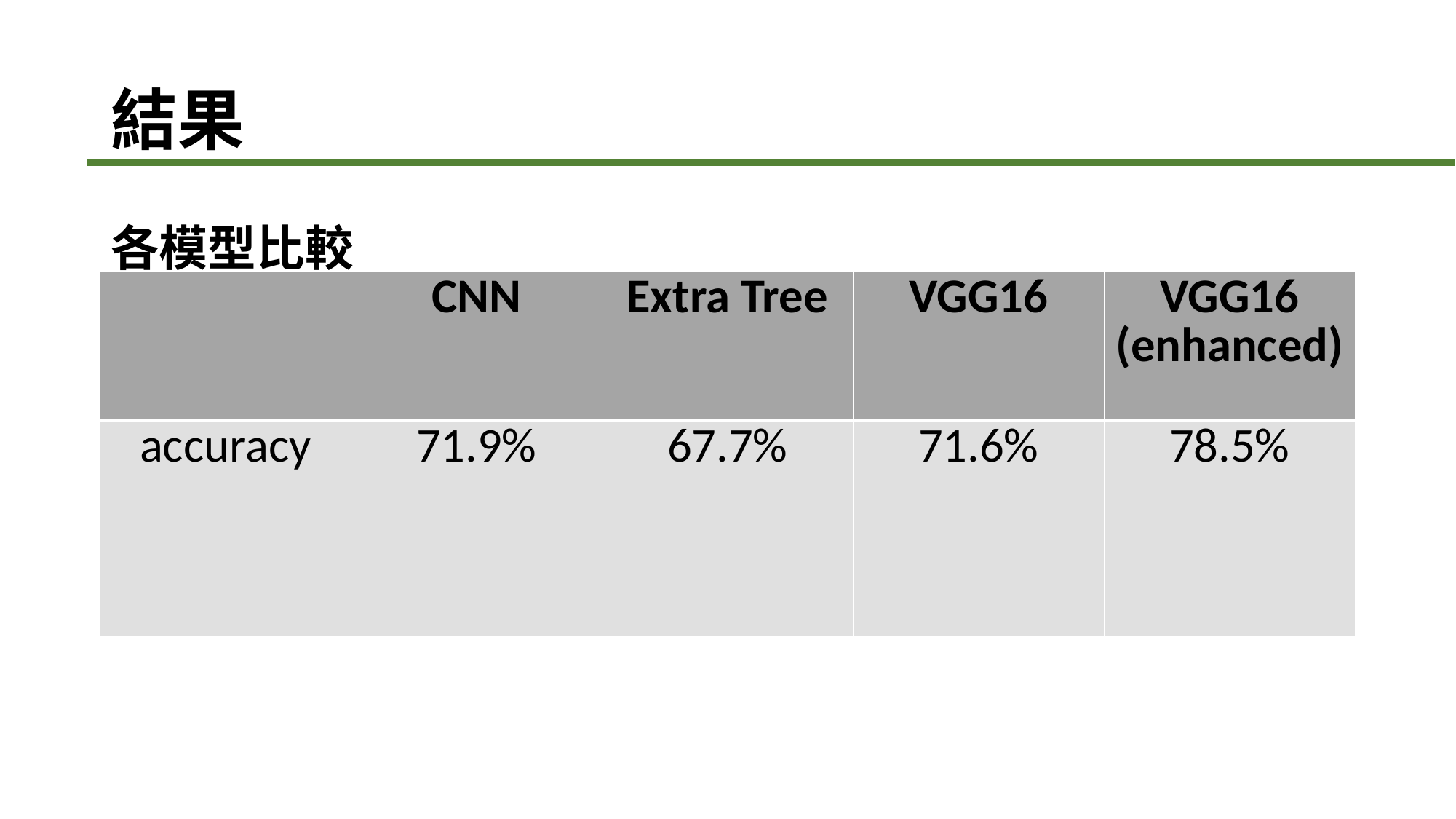

# 結果
各模型比較
|  | CNN | Extra Tree | VGG16 | VGG16 (enhanced) |
| --- | --- | --- | --- | --- |
| accuracy | 71.9% | 67.7% | 71.6% | 78.5% |